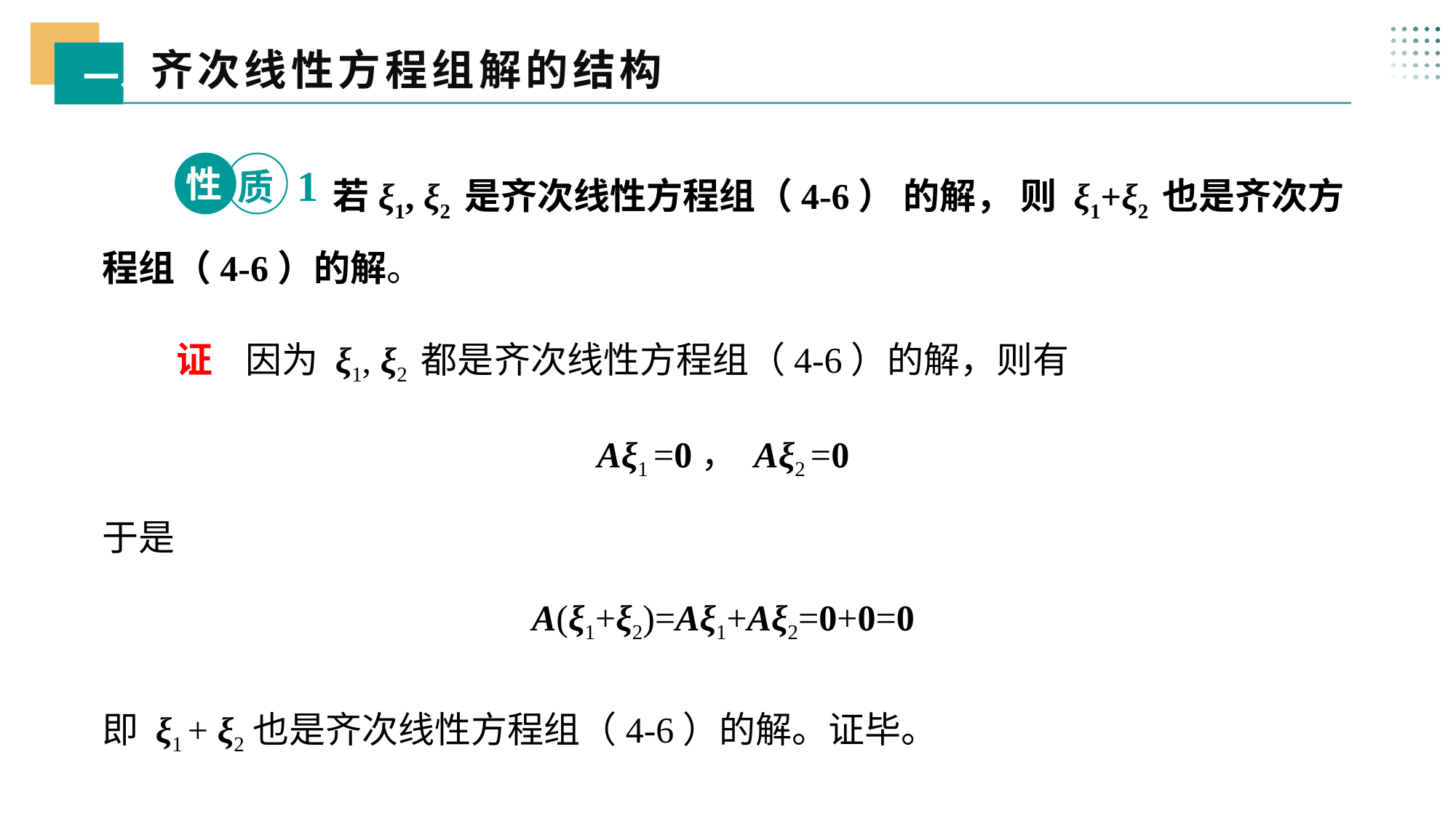

齐次线性方程组解的结构
一、
                           若ξ1, ξ2 是齐次线性方程组（4-6） 的解， 则 ξ1+ξ2 也是齐次方程组（4-6）的解。

性

1
质
        证    因为 ξ1, ξ2 都是齐次线性方程组（4-6）的解，则有
Aξ1 =0， Aξ2 =0
于是
A(ξ1+ξ2)=Aξ1+Aξ2=0+0=0
即 ξ1 + ξ2也是齐次线性方程组（4-6）的解。证毕。